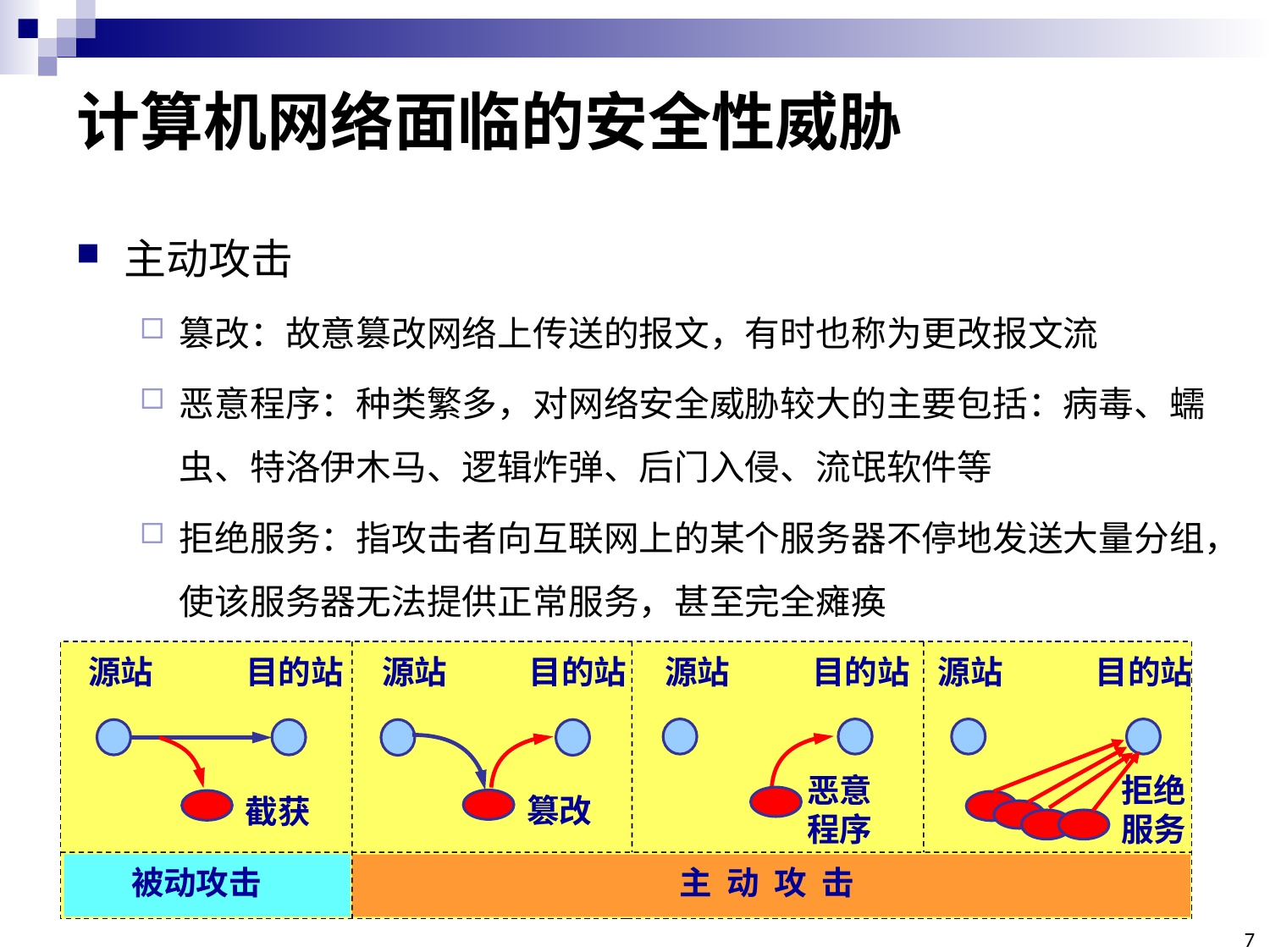

# 计算机网络面临的安全性威胁
主动攻击
篡改：故意篡改网络上传送的报文，有时也称为更改报文流
恶意程序：种类繁多，对网络安全威胁较大的主要包括：病毒、蠕虫、特洛伊木马、逻辑炸弹、后门入侵、流氓软件等
拒绝服务：指攻击者向互联网上的某个服务器不停地发送大量分组，使该服务器无法提供正常服务，甚至完全瘫痪

源站
目的站
源站
目的站
源站
目的站
源站
目的站

恶意
程序
拒绝
服务
篡改
截获

被动攻击
主  动  攻  击
7